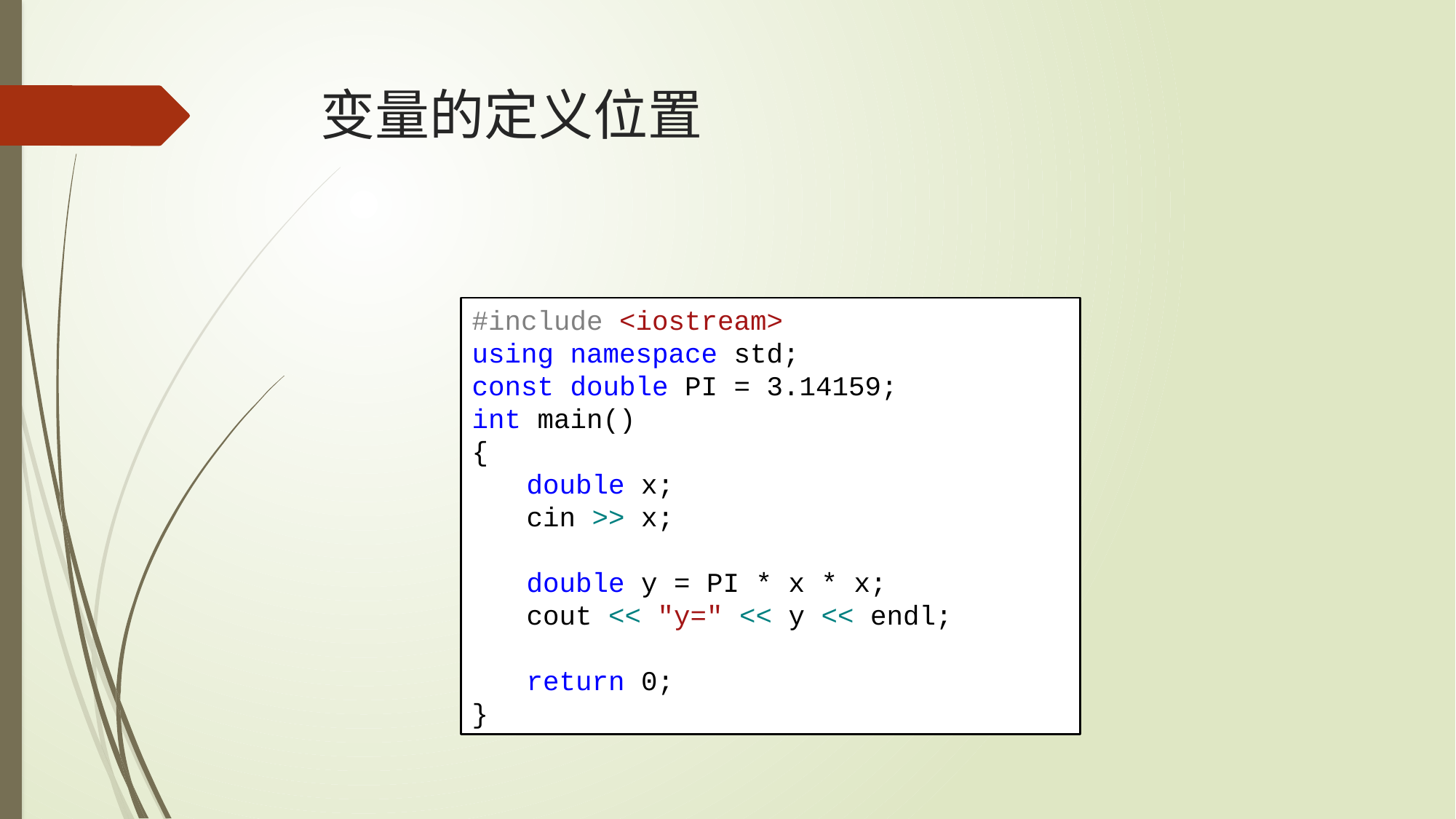

# 变量的定义位置
#include <iostream>
using namespace std;
const double PI = 3.14159;
int main()
{
double x;
cin >> x;

double y = PI * x * x;
cout << "y=" << y << endl;

return 0;
}